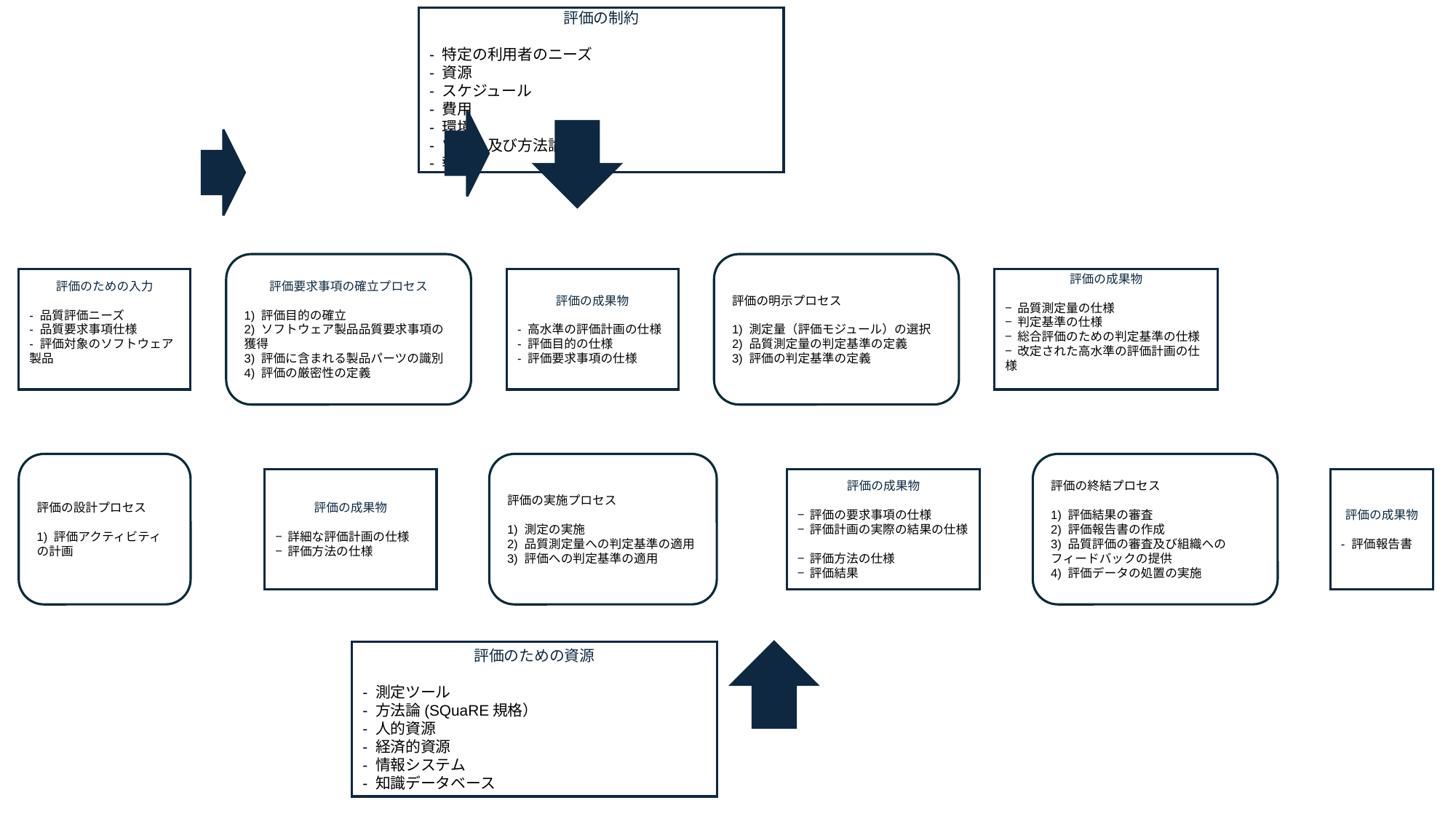

評価の制約

- 特定の利用者のニーズ
- 資源
- スケジュール
- 費用
- 環境
- ツール及び方法論
- 報告

評価要求事項の確立プロセス

1) 評価目的の確立
2) ソフトウェア製品品質要求事項の獲得
3) 評価に含まれる製品パーツの識別
4) 評価の厳密性の定義
評価の明示プロセス

1) 測定量（評価モジュール）の選択
2) 品質測定量の判定基準の定義
3) 評価の判定基準の定義
評価のための入力

- 品質評価ニーズ
- 品質要求事項仕様
- 評価対象のソフトウェア製品

評価の成果物

- 高水準の評価計画の仕様
- 評価目的の仕様
- 評価要求事項の仕様
評価の成果物

− 品質測定量の仕様
− 判定基準の仕様
− 総合評価のための判定基準の仕様
− 改定された高水準の評価計画の仕様

評価の設計プロセス

1) 評価アクティビティの計画
評価の実施プロセス

1) 測定の実施
2) 品質測定量への判定基準の適用
3) 評価への判定基準の適用
評価の終結プロセス

1) 評価結果の審査
2) 評価報告書の作成
3) 品質評価の審査及び組織へのフィードバックの提供
4) 評価データの処置の実施
評価の成果物

− 詳細な評価計画の仕様
− 評価方法の仕様
評価の成果物

− 評価の要求事項の仕様
− 評価計画の実際の結果の仕様
− 評価方法の仕様
− 評価結果
評価の成果物

- 評価報告書
評価のための資源

- 測定ツール
- 方法論(SQuaRE規格）
- 人的資源
- 経済的資源
- 情報システム
- 知識データベース